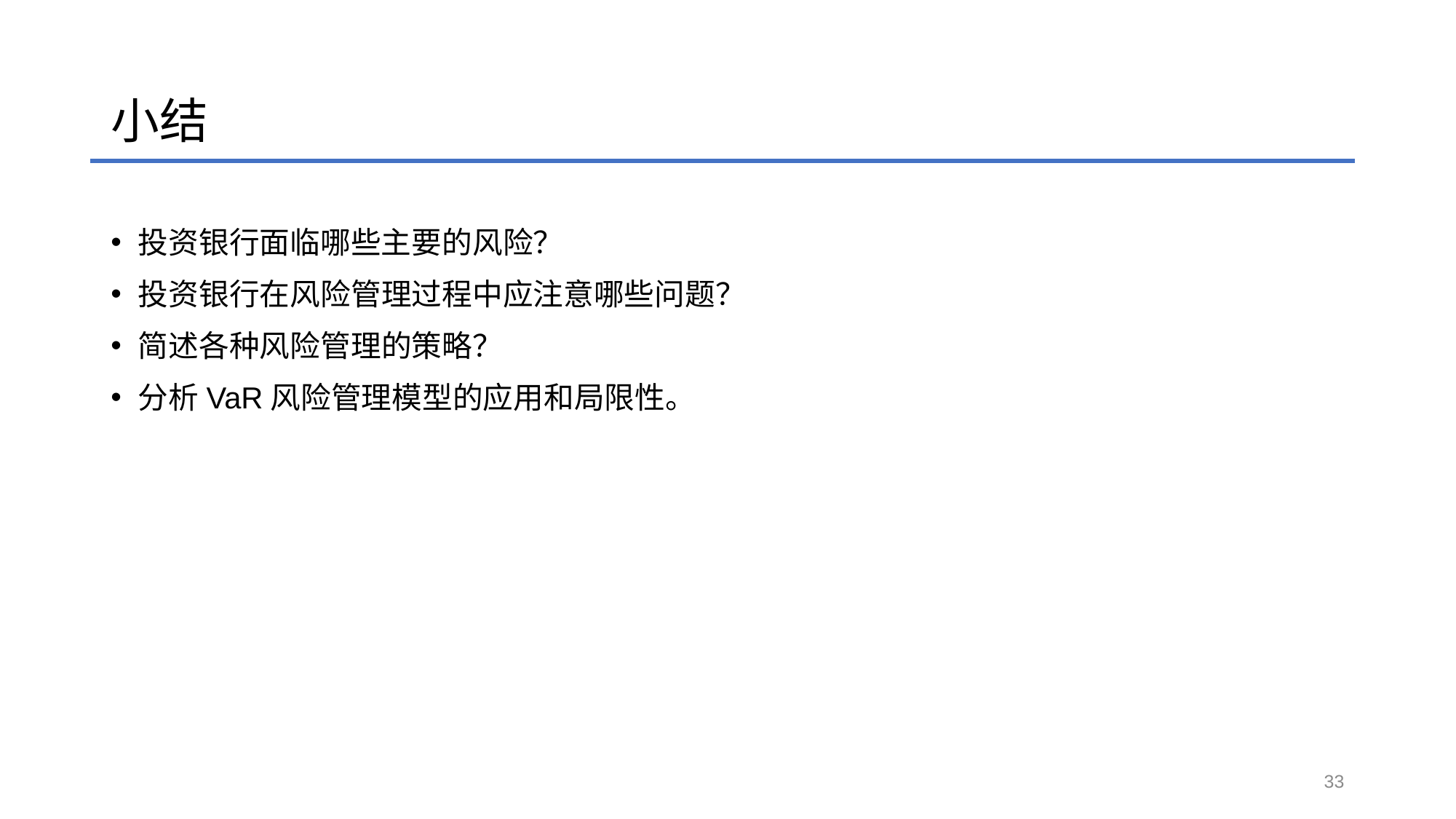

# 小结
投资银行面临哪些主要的风险？
投资银行在风险管理过程中应注意哪些问题？
简述各种风险管理的策略？
分析VaR风险管理模型的应用和局限性。
33